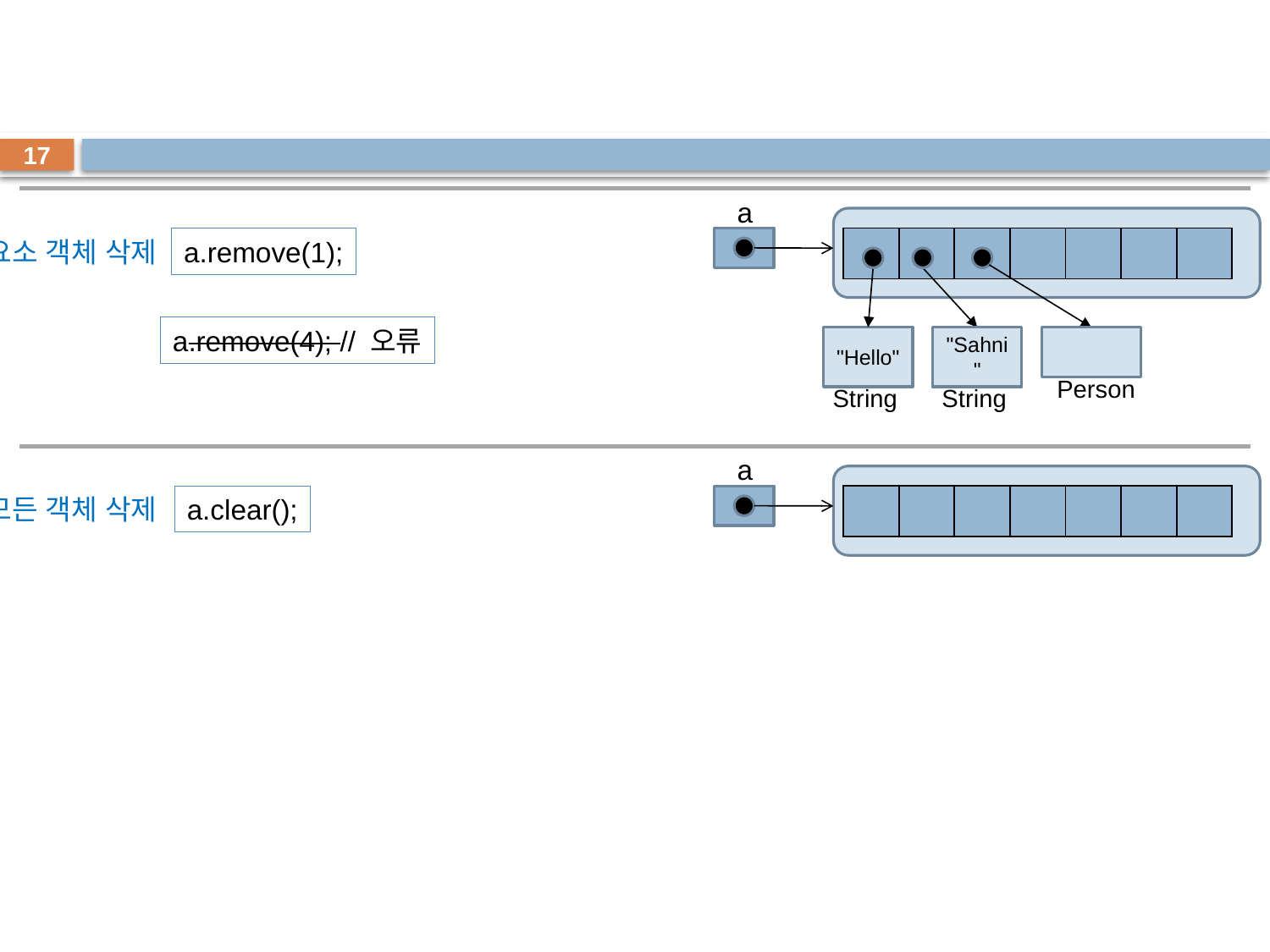

#
17
a

요소 객체 삭제
a.remove(1);

|  |  |  |  |  |  |  |
| --- | --- | --- | --- | --- | --- | --- |

a.remove(4); // 오류
"Hello"
"Sahni"

Person
String
String
a

모든 객체 삭제
a.clear();

|  |  |  |  |  |  |  |
| --- | --- | --- | --- | --- | --- | --- |